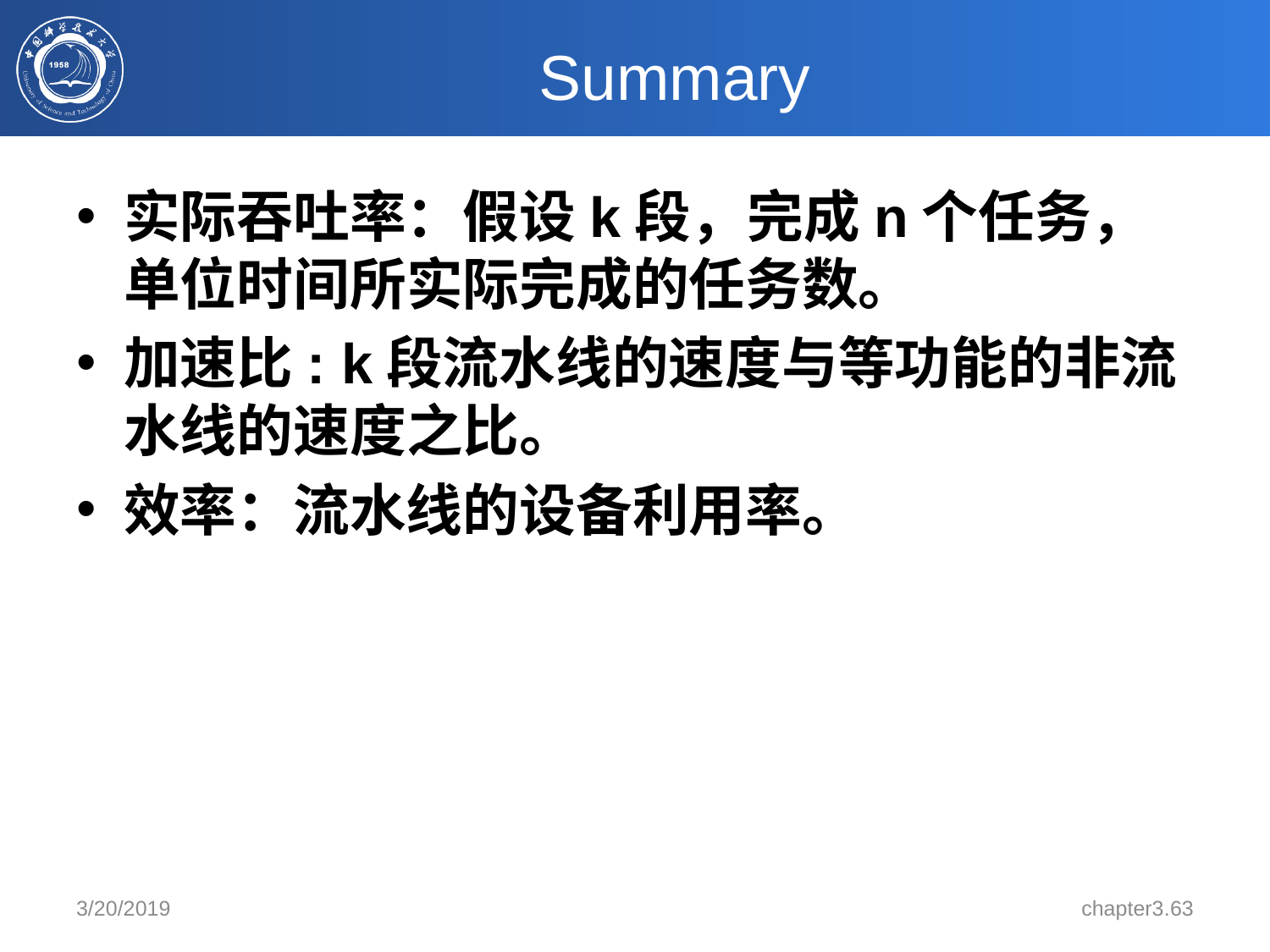

# Summary
实际吞吐率：假设k段，完成n个任务，单位时间所实际完成的任务数。
加速比: k段流水线的速度与等功能的非流水线的速度之比。
效率：流水线的设备利用率。
3/20/2019
chapter3.63